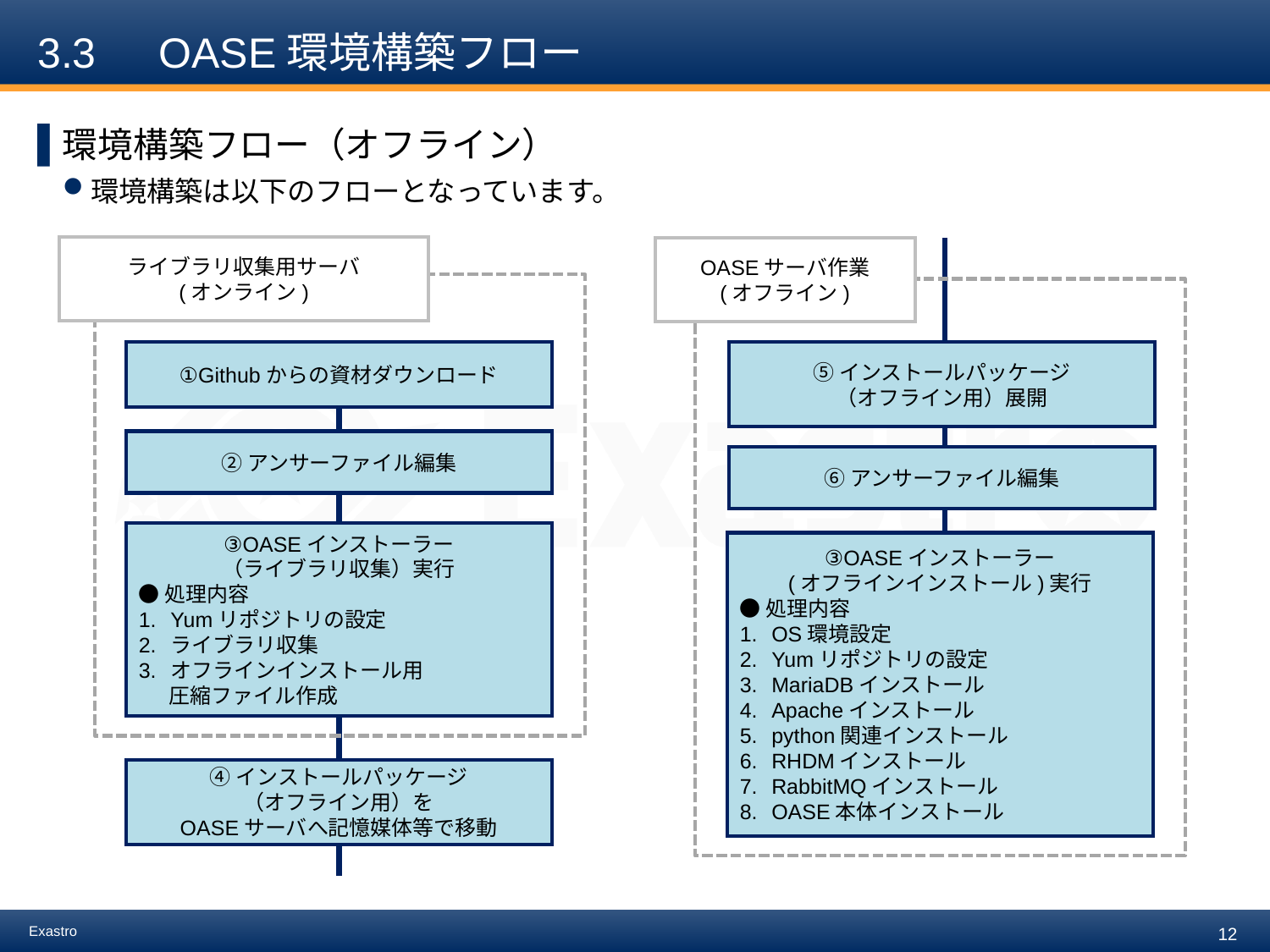

# 3.3　OASE環境構築フロー

環境構築フロー（オフライン）
環境構築は以下のフローとなっています。
ライブラリ収集用サーバ
(オンライン)
OASEサーバ作業
(オフライン)

①Githubからの資材ダウンロード
⑤インストールパッケージ
（オフライン用）展開
②アンサーファイル編集
⑥アンサーファイル編集
③OASEインストーラー
（ライブラリ収集）実行
●処理内容
Yumリポジトリの設定
ライブラリ収集
オフラインインストール用
　  圧縮ファイル作成
③OASEインストーラー
(オフラインインストール)実行
●処理内容
OS環境設定
Yumリポジトリの設定
MariaDBインストール
Apacheインストール
python関連インストール
RHDMインストール
RabbitMQインストール
OASE本体インストール
④インストールパッケージ
（オフライン用）を
OASEサーバへ記憶媒体等で移動